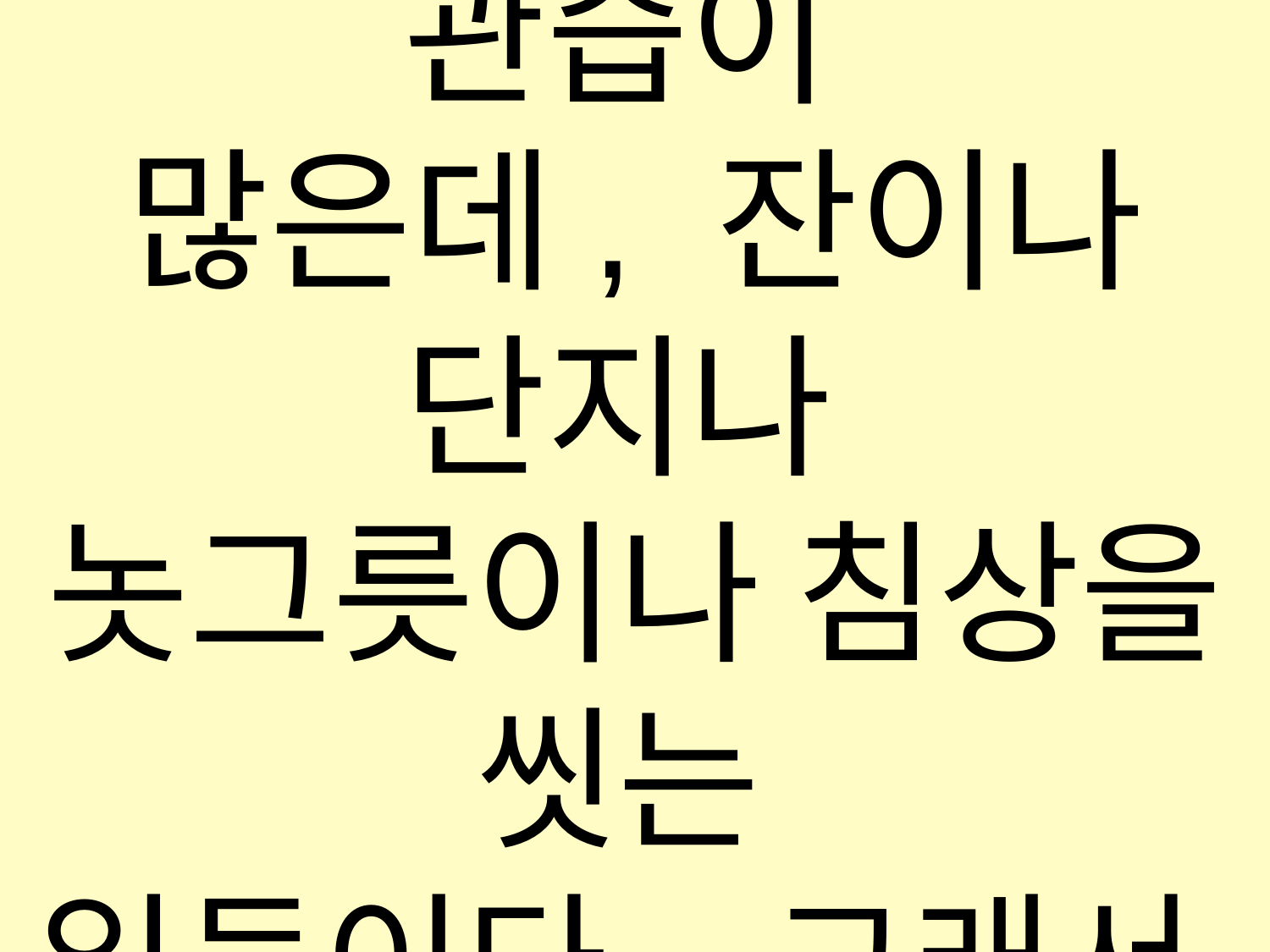

밖에도 지켜야 할 관습이
많은데, 잔이나 단지나
놋그릇이나 침상을 씻는
일들이다. 그래서
바리사이들과 율법